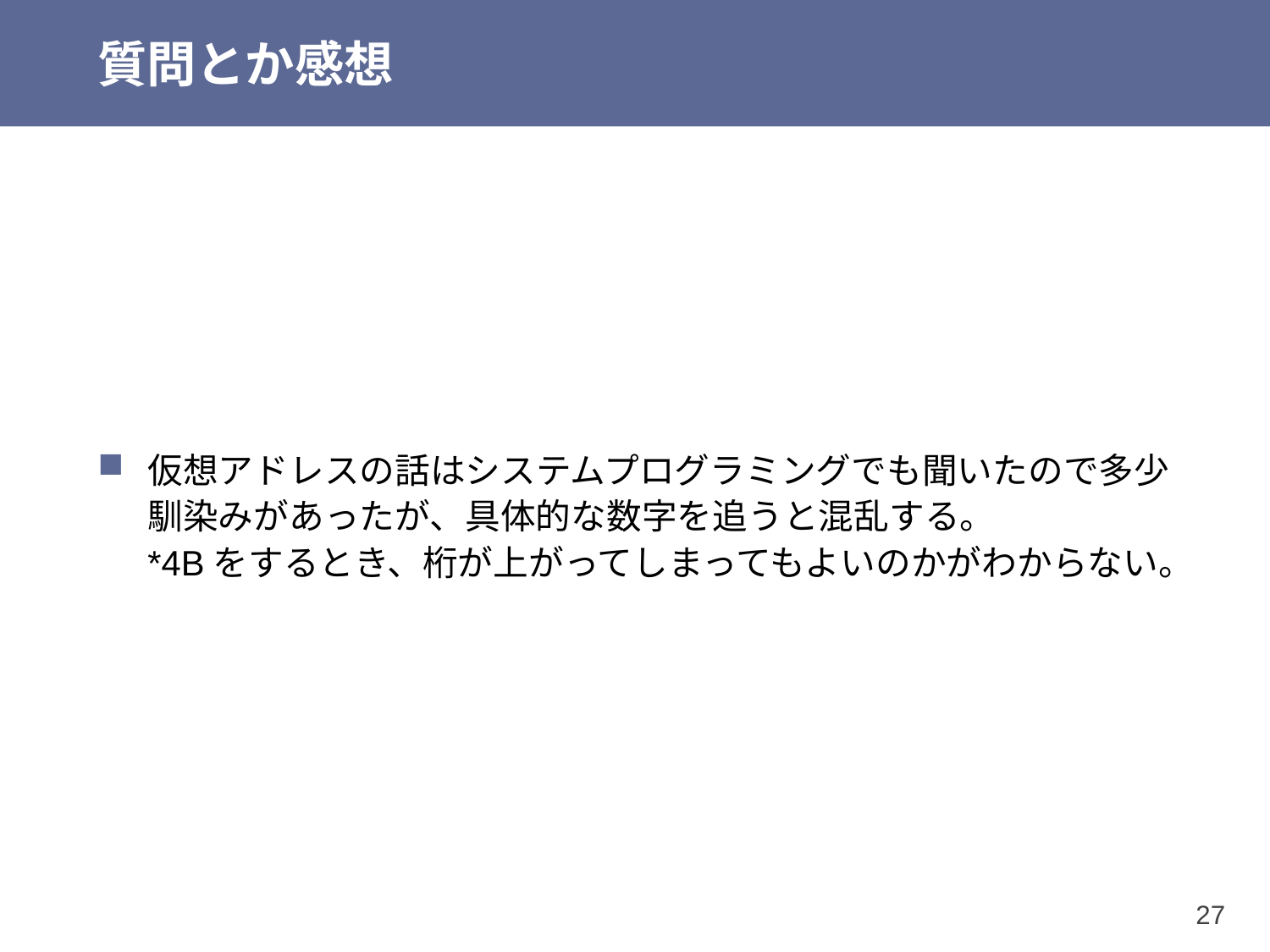

# 質問とか感想
仮想アドレスの話はシステムプログラミングでも聞いたので多少馴染みがあったが、具体的な数字を追うと混乱する。
*4Bをするとき、桁が上がってしまってもよいのかがわからない。